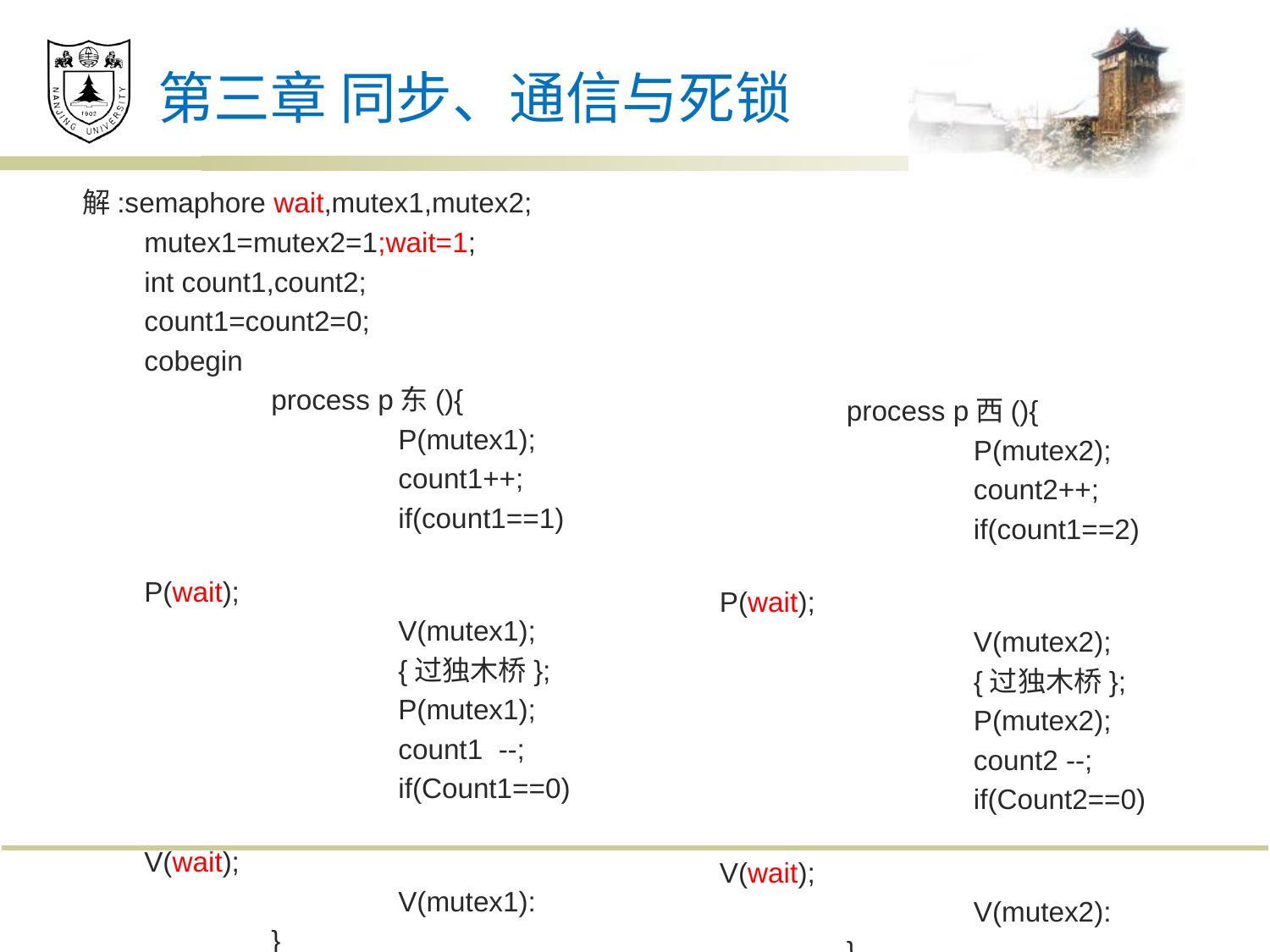

# 第三章 同步、通信与死锁
解:semaphore wait,mutex1,mutex2;
	mutex1=mutex2=1;wait=1;
	int count1,count2;
	count1=count2=0;
	cobegin
		process p东(){
			P(mutex1);
			count1++;
			if(count1==1)
				P(wait);
			V(mutex1);
			{过独木桥};
			P(mutex1);
			count1  --;
			if(Count1==0)
				V(wait);
			V(mutex1):
		}
coend

		process p西(){
			P(mutex2);
			count2++;
			if(count1==2)
				P(wait);
			V(mutex2);
			{过独木桥};
			P(mutex2);
			count2 --;
			if(Count2==0)
				V(wait);
			V(mutex2):
		}